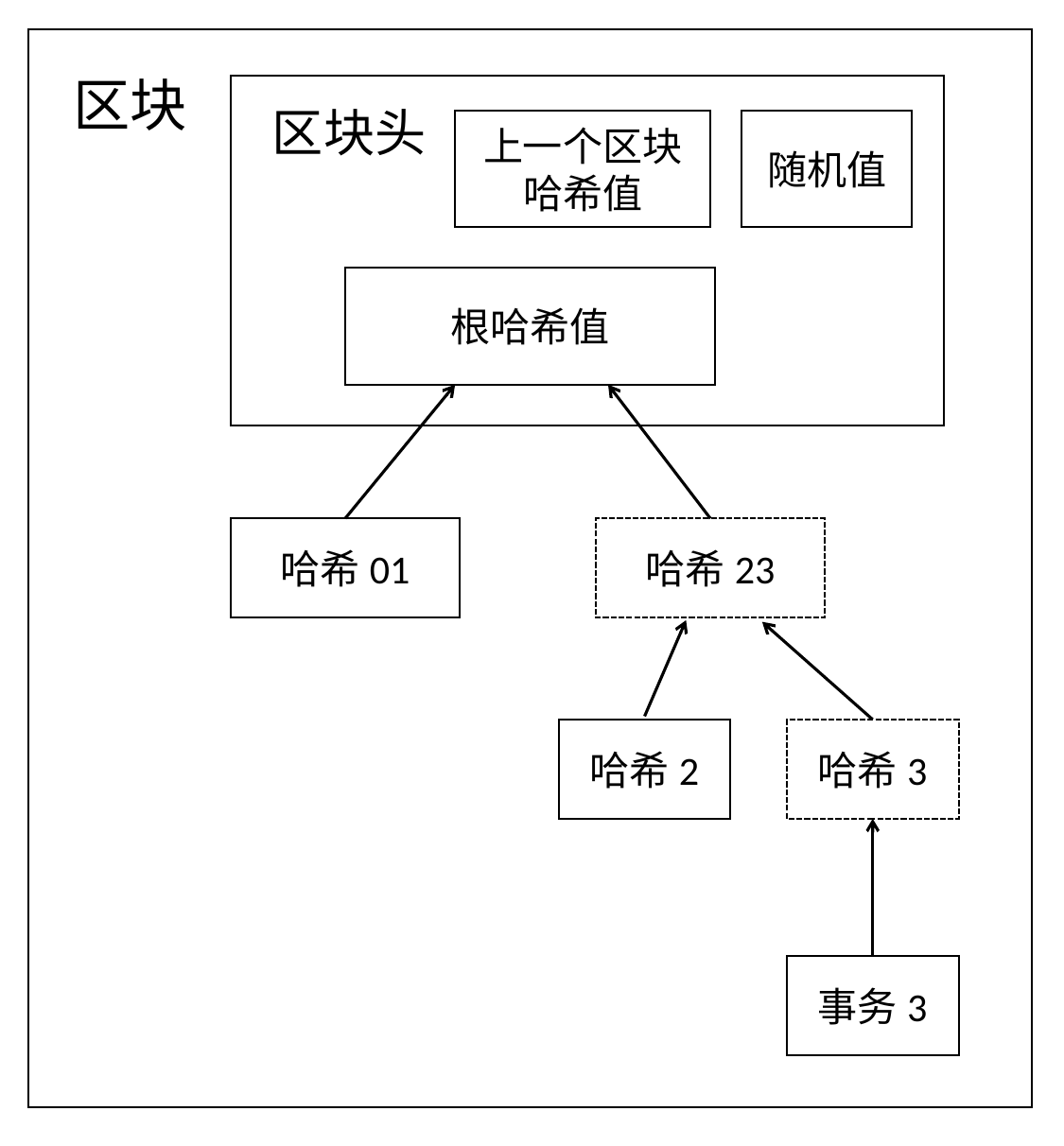

区块

  区块头

随机值
上一个区块哈希值
根哈希值
哈希01
哈希23
哈希2
哈希3
事务3